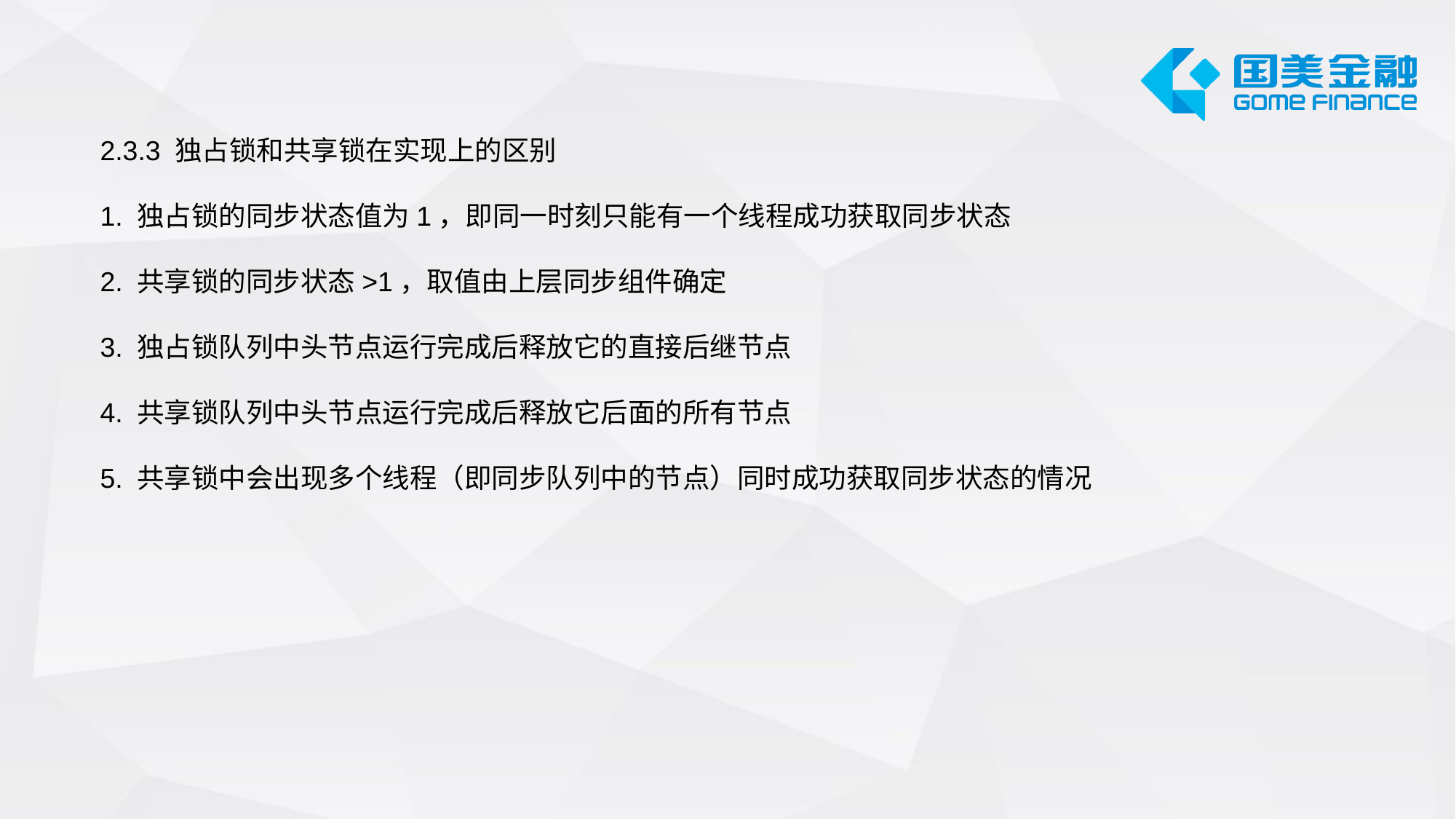

2.3.3 独占锁和共享锁在实现上的区别

1. 独占锁的同步状态值为1，即同一时刻只能有一个线程成功获取同步状态

2. 共享锁的同步状态>1，取值由上层同步组件确定

3. 独占锁队列中头节点运行完成后释放它的直接后继节点

4. 共享锁队列中头节点运行完成后释放它后面的所有节点

5. 共享锁中会出现多个线程（即同步队列中的节点）同时成功获取同步状态的情况